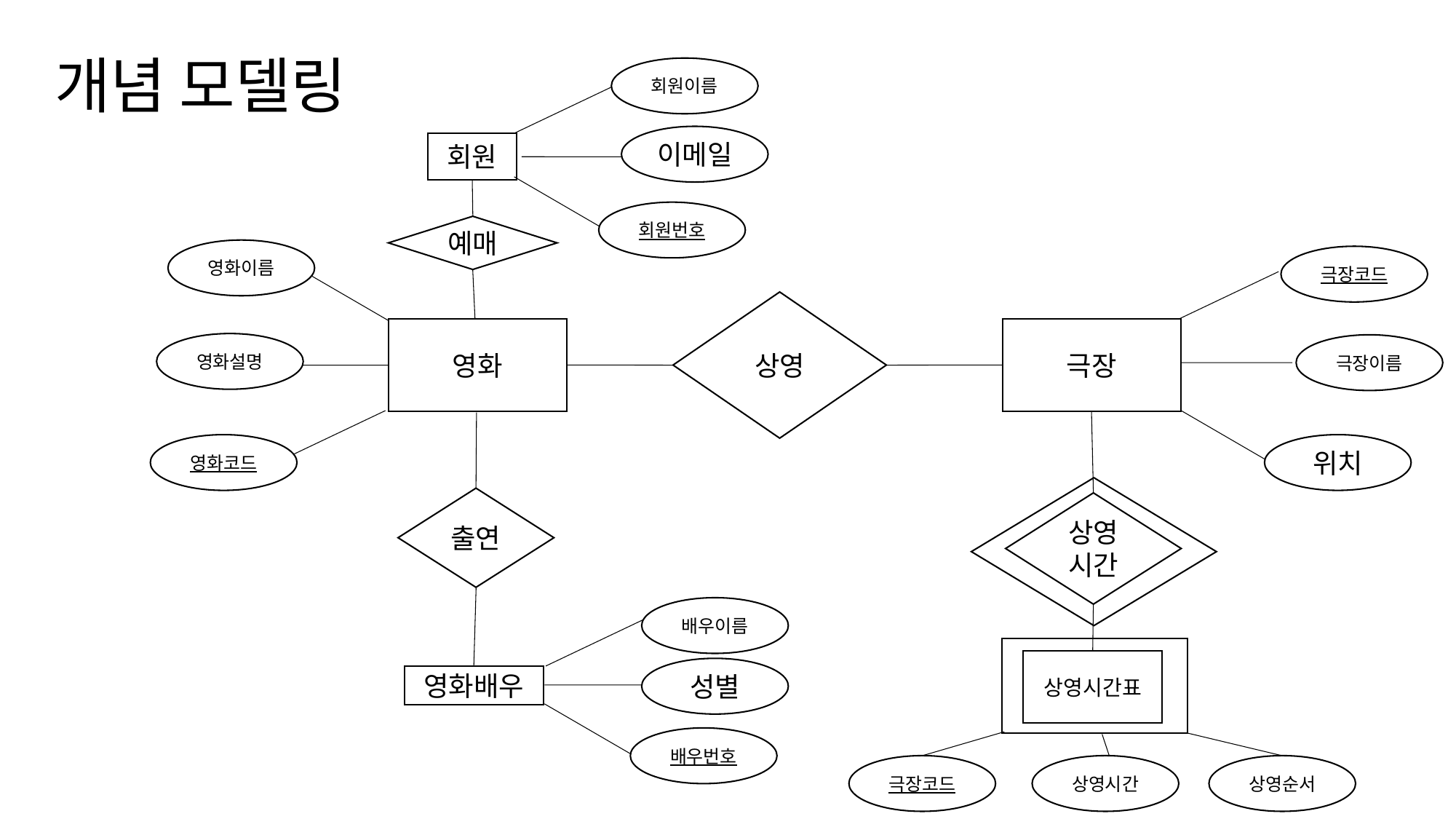

개념 모델링
회원이름
회원
예매
영화배우
상영
영화
극장
출연
상영시간

상영시간표
이메일
회원번호
영화이름
극장코드
영화설명
극장이름

영화코드
위치

배우이름
성별
배우번호
극장코드
상영시간
상영순서